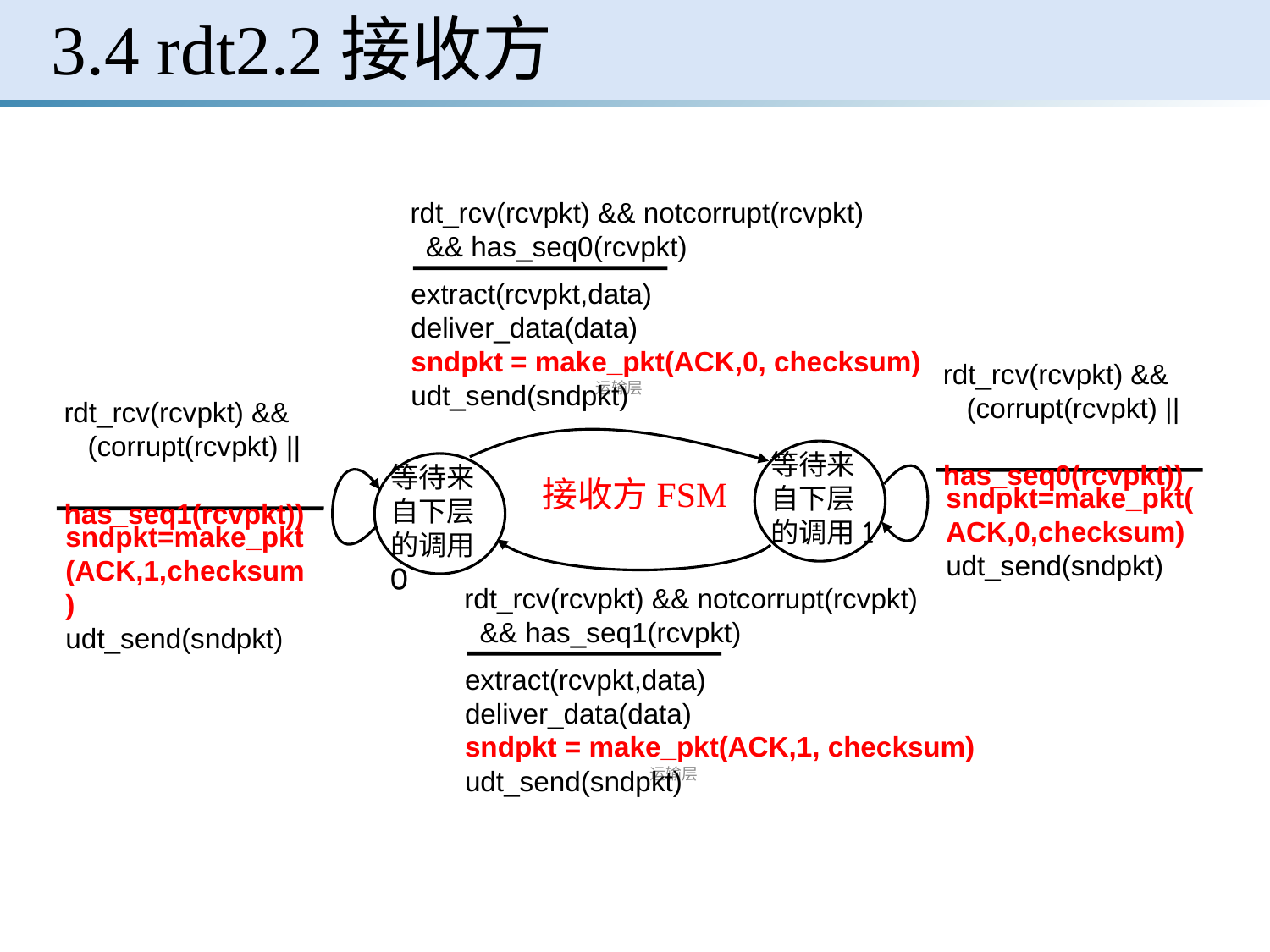

# 3.4 rdt2.2接收方
rdt_rcv(rcvpkt) && notcorrupt(rcvpkt)
  && has_seq0(rcvpkt)

extract(rcvpkt,data)
deliver_data(data)
sndpkt = make_pkt(ACK,0, checksum)
udt_send(sndpkt)
rdt_rcv(rcvpkt) &&
   (corrupt(rcvpkt) ||
  has_seq0(rcvpkt))
 运输层
rdt_rcv(rcvpkt) &&
   (corrupt(rcvpkt) ||
  has_seq1(rcvpkt))

等待来自下层的调用1

等待来自下层的调用0
接收方FSM

sndpkt=make_pkt(ACK,0,checksum)
udt_send(sndpkt)

sndpkt=make_pkt(ACK,1,checksum)
udt_send(sndpkt)

rdt_rcv(rcvpkt) && notcorrupt(rcvpkt)
  && has_seq1(rcvpkt)

extract(rcvpkt,data)
deliver_data(data)
sndpkt = make_pkt(ACK,1, checksum)
udt_send(sndpkt)
 运输层